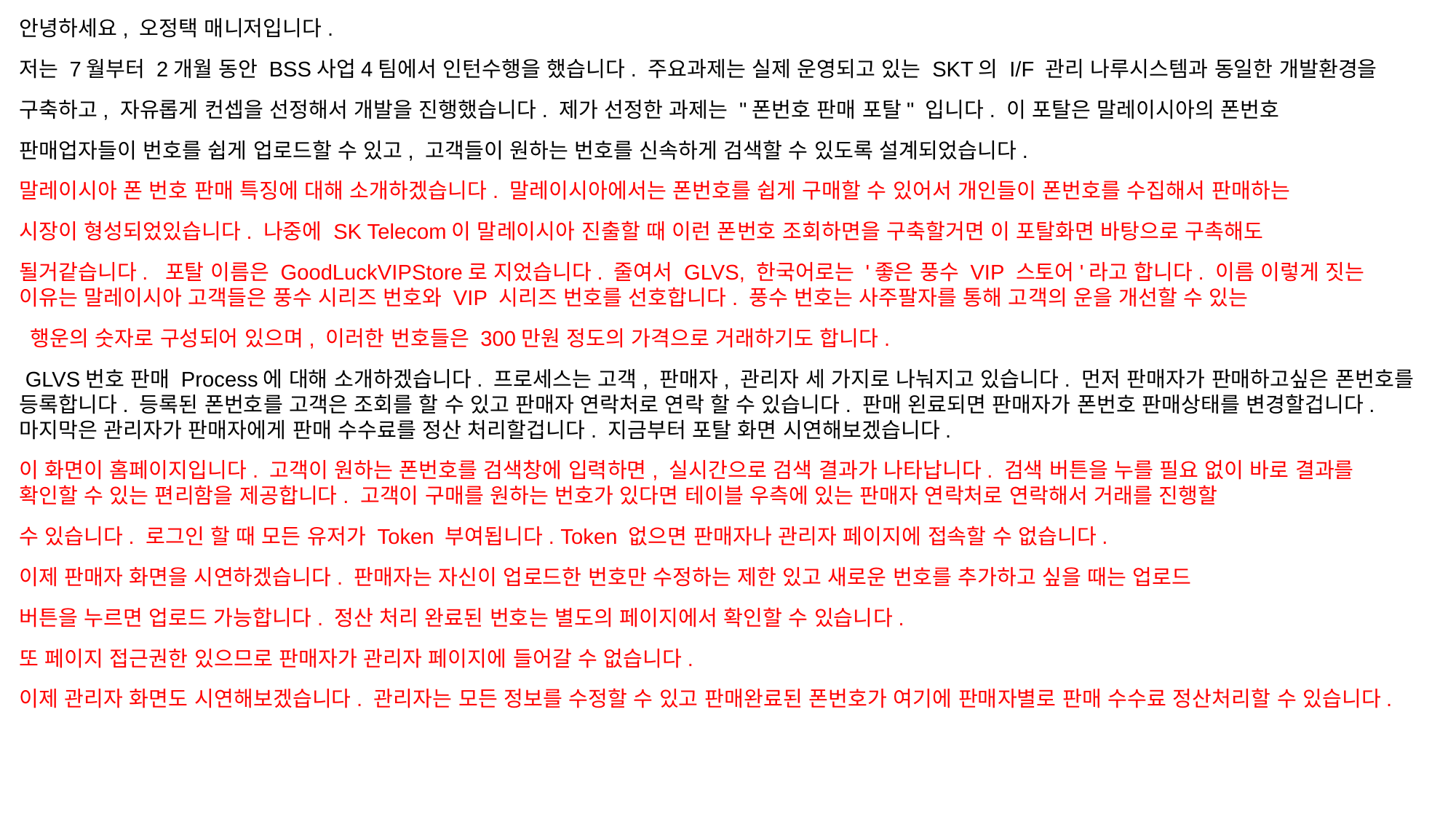

안녕하세요, 오정택 매니저입니다.
저는 7월부터 2개월 동안 BSS사업4팀에서 인턴수행을 했습니다. 주요과제는 실제 운영되고 있는 SKT의 I/F 관리 나루시스템과 동일한 개발환경을
구축하고, 자유롭게 컨셉을 선정해서 개발을 진행했습니다. 제가 선정한 과제는 "폰번호 판매 포탈" 입니다. 이 포탈은 말레이시아의 폰번호
판매업자들이 번호를 쉽게 업로드할 수 있고, 고객들이 원하는 번호를 신속하게 검색할 수 있도록 설계되었습니다.
말레이시아 폰 번호 판매 특징에 대해 소개하겠습니다. 말레이시아에서는 폰번호를 쉽게 구매할 수 있어서 개인들이 폰번호를 수집해서 판매하는
시장이 형성되었있습니다. 나중에 SK Telecom이 말레이시아 진출할 때 이런 폰번호 조회하면을 구축할거면 이 포탈화면 바탕으로 구촉해도
될거같습니다.  포탈 이름은 GoodLuckVIPStore로 지었습니다. 줄여서 GLVS, 한국어로는 '좋은 풍수 VIP 스토어'라고 합니다. 이름 이렇게 짓는 이유는 말레이시아 고객들은 풍수 시리즈 번호와 VIP 시리즈 번호를 선호합니다. 풍수 번호는 사주팔자를 통해 고객의 운을 개선할 수 있는
 행운의 숫자로 구성되어 있으며, 이러한 번호들은 300만원 정도의 가격으로 거래하기도 합니다.
 GLVS번호 판매 Process에 대해 소개하겠습니다. 프로세스는 고객, 판매자, 관리자 세 가지로 나눠지고 있습니다. 먼저 판매자가 판매하고싶은 폰번호를 등록합니다. 등록된 폰번호를 고객은 조회를 할 수 있고 판매자 연락처로 연락 할 수 있습니다. 판매 왼료되면 판매자가 폰번호 판매상태를 변경할겁니다. 마지막은 관리자가 판매자에게 판매 수수료를 정산 처리할겁니다. 지금부터 포탈 화면 시연해보겠습니다.
이 화면이 홈페이지입니다. 고객이 원하는 폰번호를 검색창에 입력하면, 실시간으로 검색 결과가 나타납니다. 검색 버튼을 누를 필요 없이 바로 결과를 확인할 수 있는 편리함을 제공합니다. 고객이 구매를 원하는 번호가 있다면 테이블 우측에 있는 판매자 연락처로 연락해서 거래를 진행할
수 있습니다. 로그인 할 때 모든 유저가 Token 부여됩니다. Token 없으면 판매자나 관리자 페이지에 접속할 수 없습니다.
이제 판매자 화면을 시연하겠습니다. 판매자는 자신이 업로드한 번호만 수정하는 제한 있고 새로운 번호를 추가하고 싶을 때는 업로드
버튼을 누르면 업로드 가능합니다. 정산 처리 완료된 번호는 별도의 페이지에서 확인할 수 있습니다.
또 페이지 접근권한 있으므로 판매자가 관리자 페이지에 들어갈 수 없습니다.
이제 관리자 화면도 시연해보겠습니다. 관리자는 모든 정보를 수정할 수 있고 판매완료된 폰번호가 여기에 판매자별로 판매 수수료 정산처리할 수 있습니다.